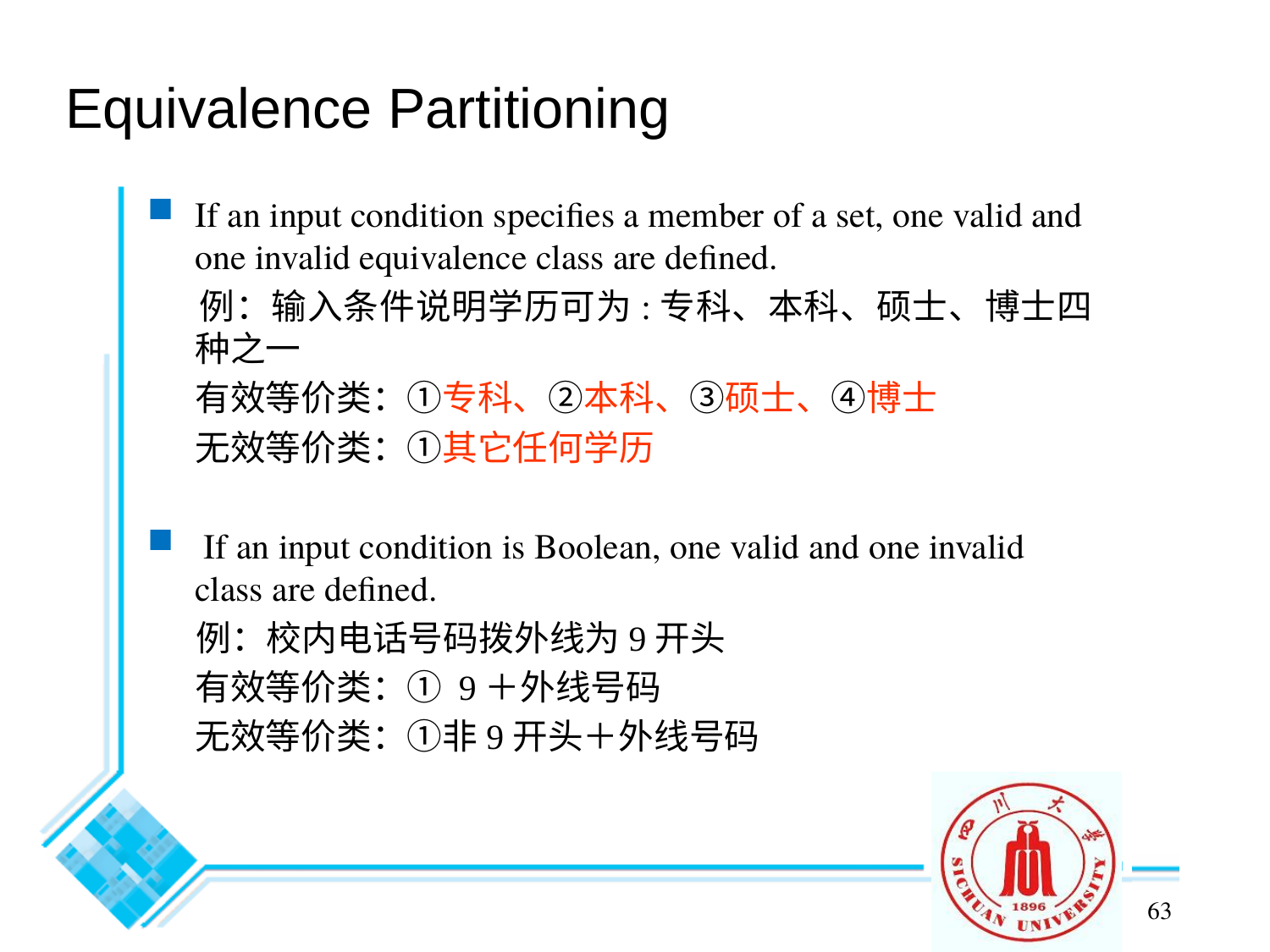

Equivalence Partitioning
If an input condition specifies a member of a set, one valid and one invalid equivalence class are defined.
     例：输入条件说明学历可为:专科、本科、硕士、博士四种之一
     有效等价类：①专科、②本科、③硕士、④博士
     无效等价类：①其它任何学历

 If an input condition is Boolean, one valid and one invalid class are defined.
     例：校内电话号码拨外线为9开头
     有效等价类：① 9＋外线号码
     无效等价类：①非9开头＋外线号码

63